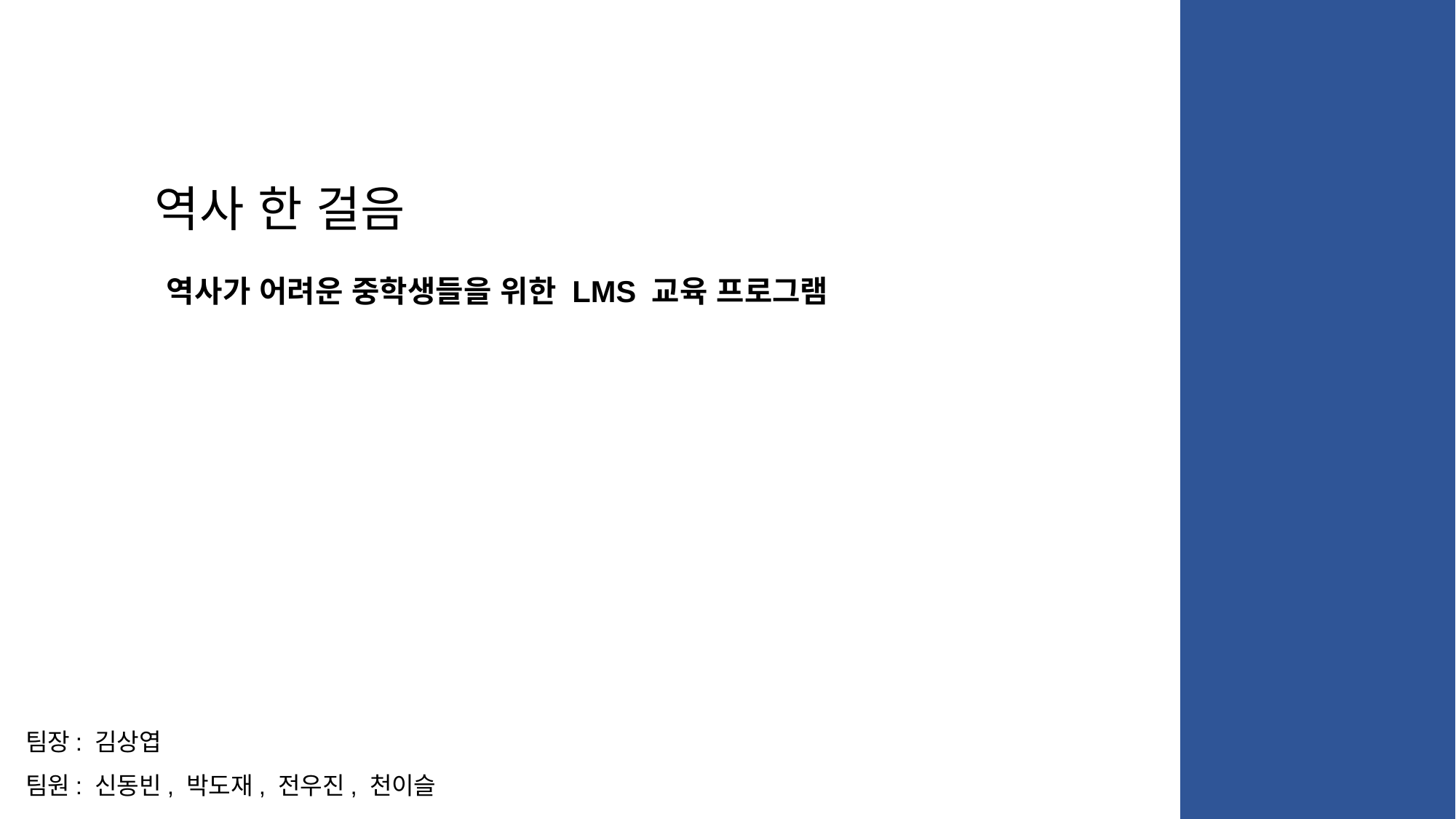

역사 한 걸음
역사가 어려운 중학생들을 위한 LMS 교육 프로그램
팀장: 김상엽
팀원: 신동빈, 박도재, 전우진, 천이슬